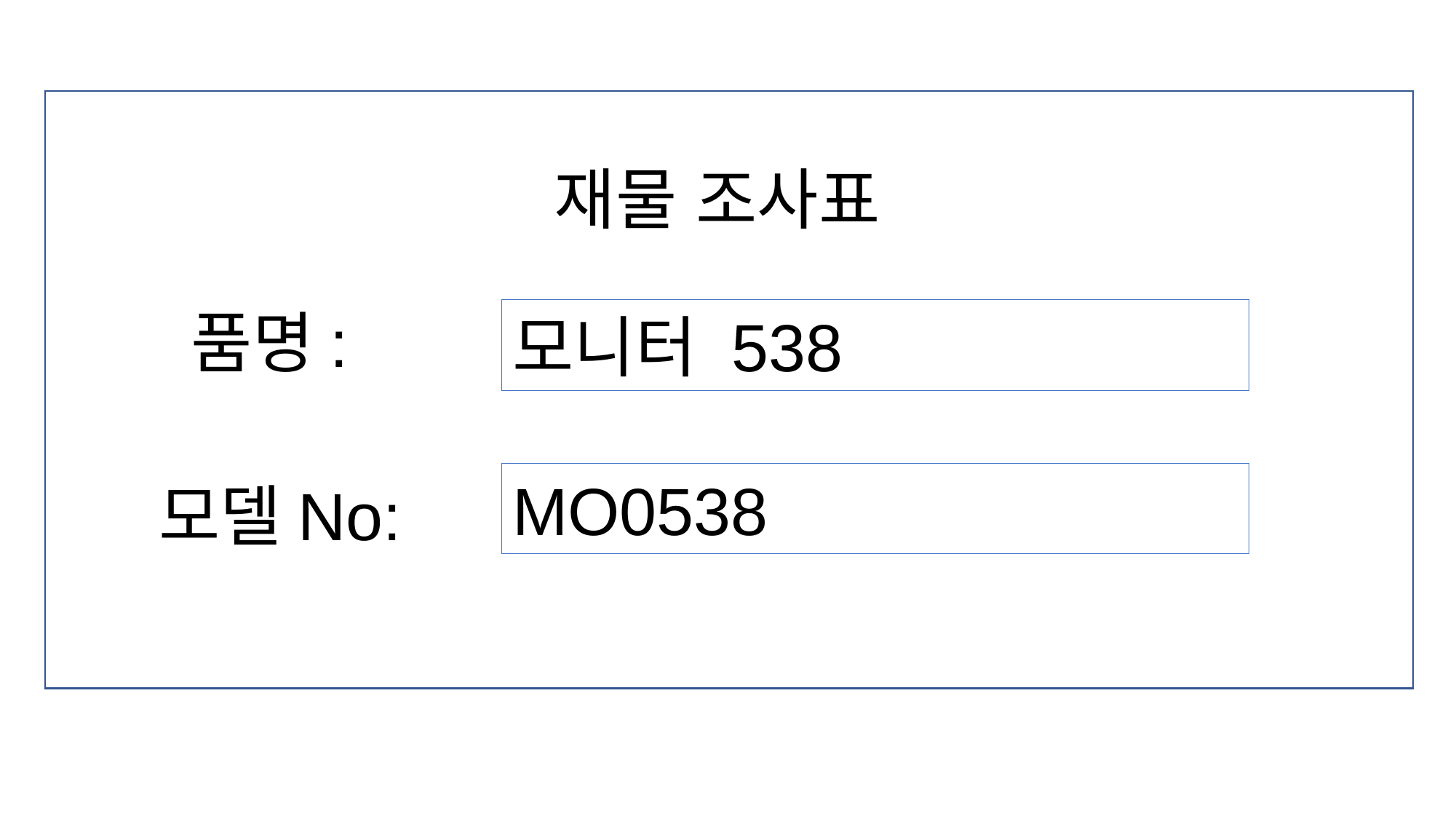

재물 조사표
품명:
모니터 538
MO0538
모델No: